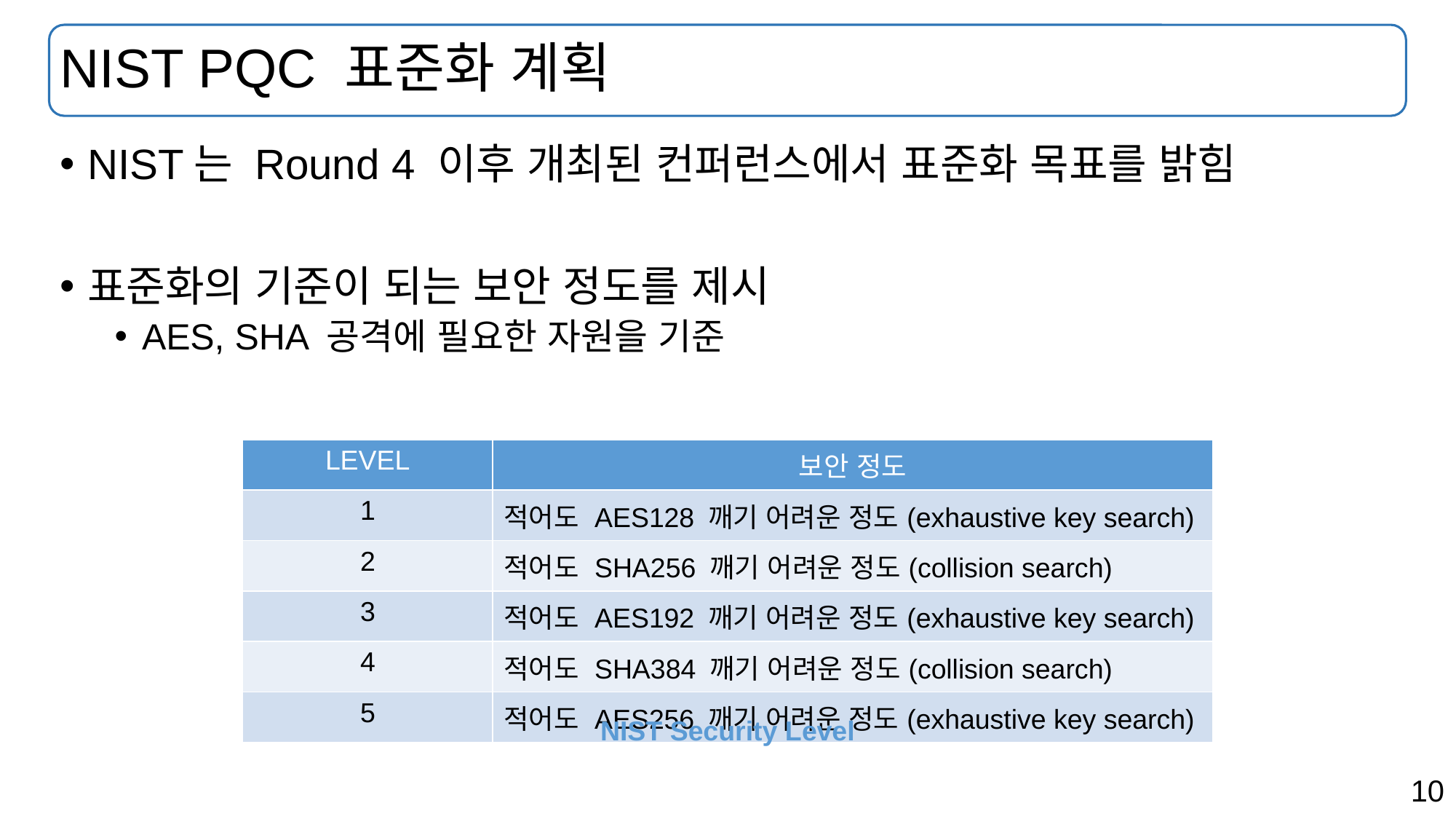

# NIST PQC 표준화 계획
NIST는 Round 4 이후 개최된 컨퍼런스에서 표준화 목표를 밝힘

표준화의 기준이 되는 보안 정도를 제시
AES, SHA 공격에 필요한 자원을 기준
| LEVEL | 보안 정도 |
| --- | --- |
| 1 | 적어도 AES128 깨기 어려운 정도(exhaustive key search) |
| 2 | 적어도 SHA256 깨기 어려운 정도(collision search) |
| 3 | 적어도 AES192 깨기 어려운 정도(exhaustive key search) |
| 4 | 적어도 SHA384 깨기 어려운 정도(collision search) |
| 5 | 적어도 AES256 깨기 어려운 정도(exhaustive key search) |
NIST Security Level